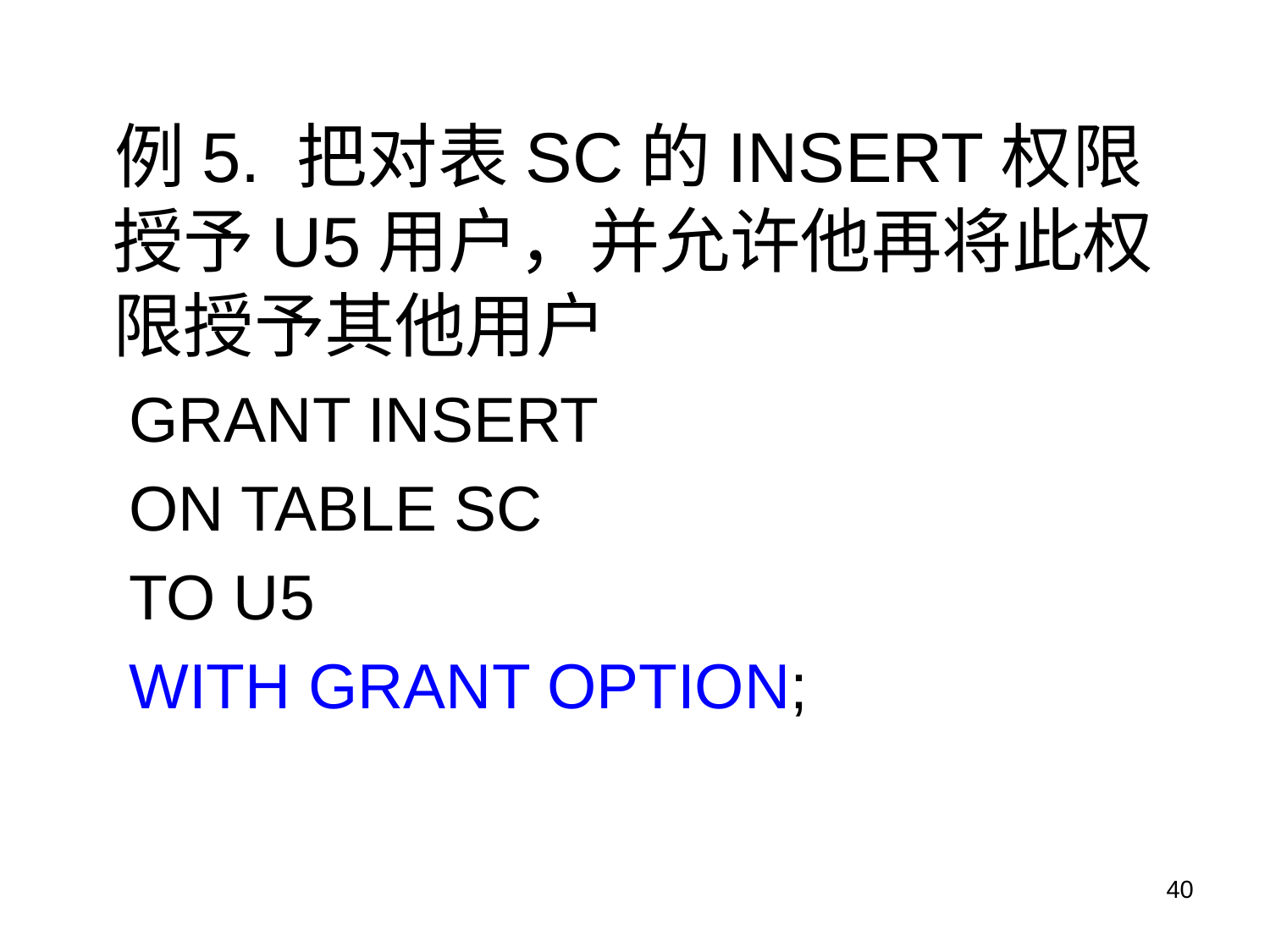

例5. 把对表SC的INSERT权限授予U5用户，并允许他再将此权限授予其他用户
GRANT INSERT
ON TABLE SC
TO U5
WITH GRANT OPTION;

40